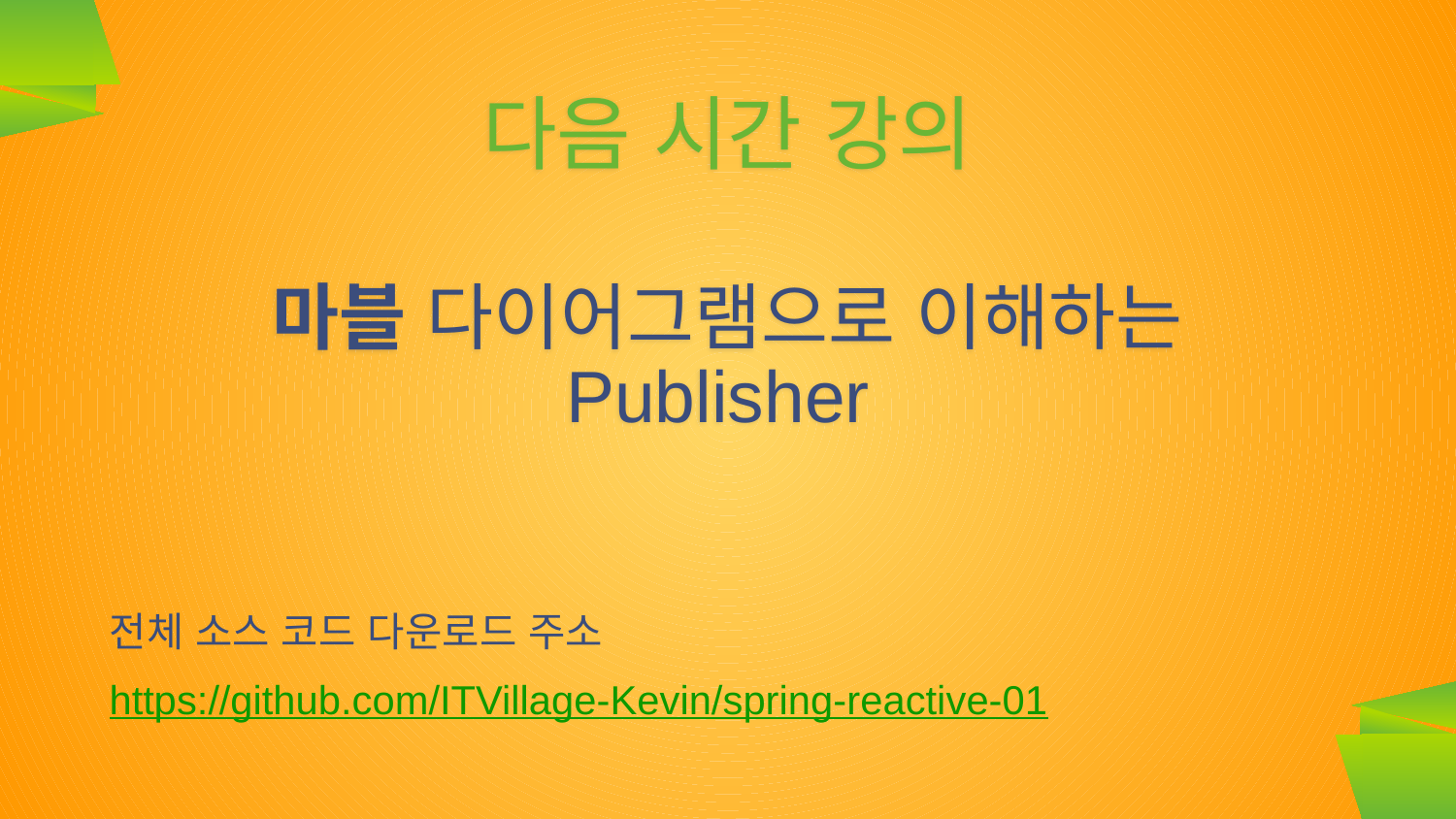

다음 시간 강의
마블 다이어그램으로 이해하는 Publisher
전체 소스 코드 다운로드 주소
https://github.com/ITVillage-Kevin/spring-reactive-01